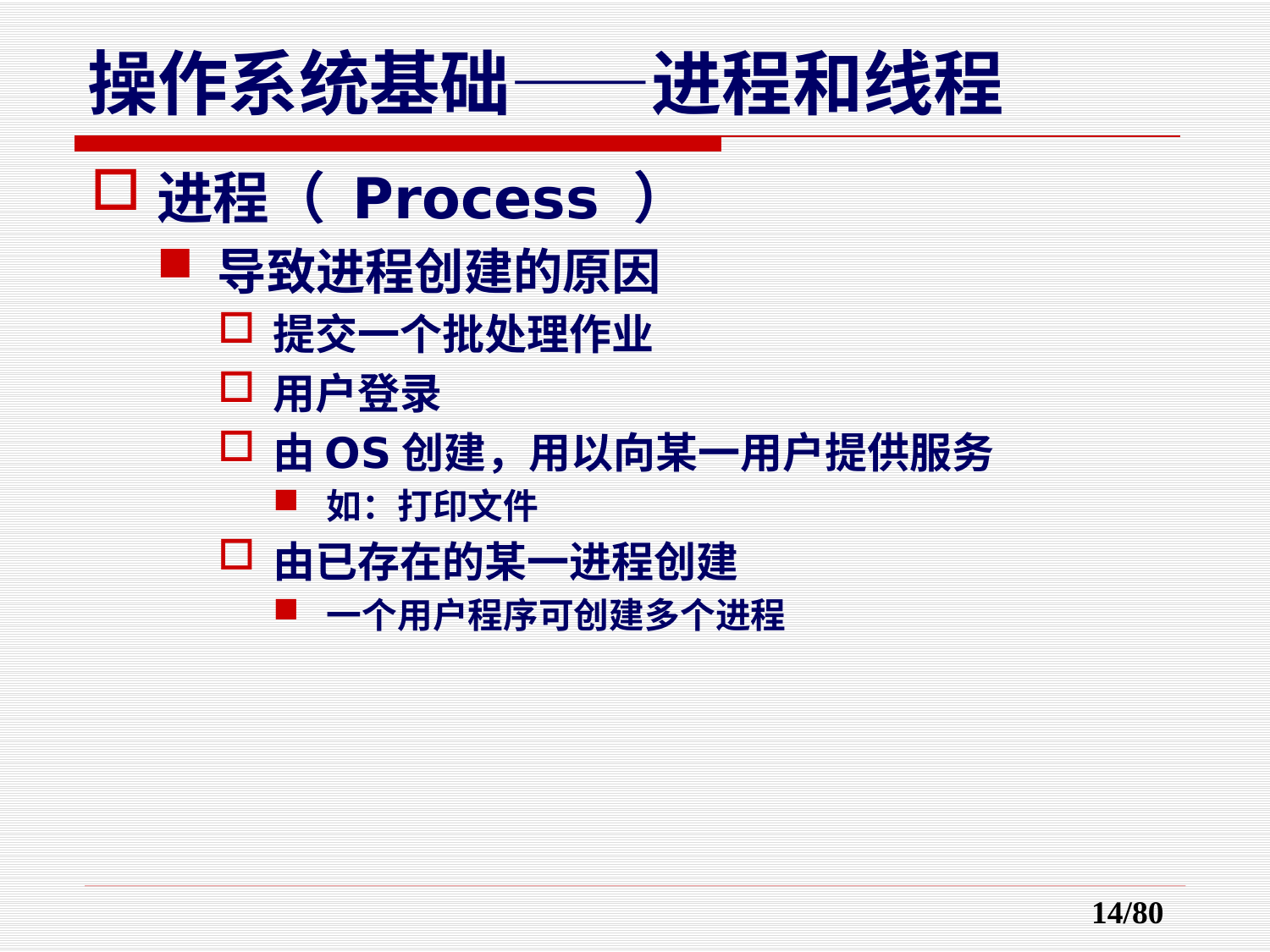

# 操作系统基础——进程和线程
进程（ Process ）
导致进程创建的原因
提交一个批处理作业
用户登录
由OS创建，用以向某一用户提供服务
如：打印文件
由已存在的某一进程创建
一个用户程序可创建多个进程